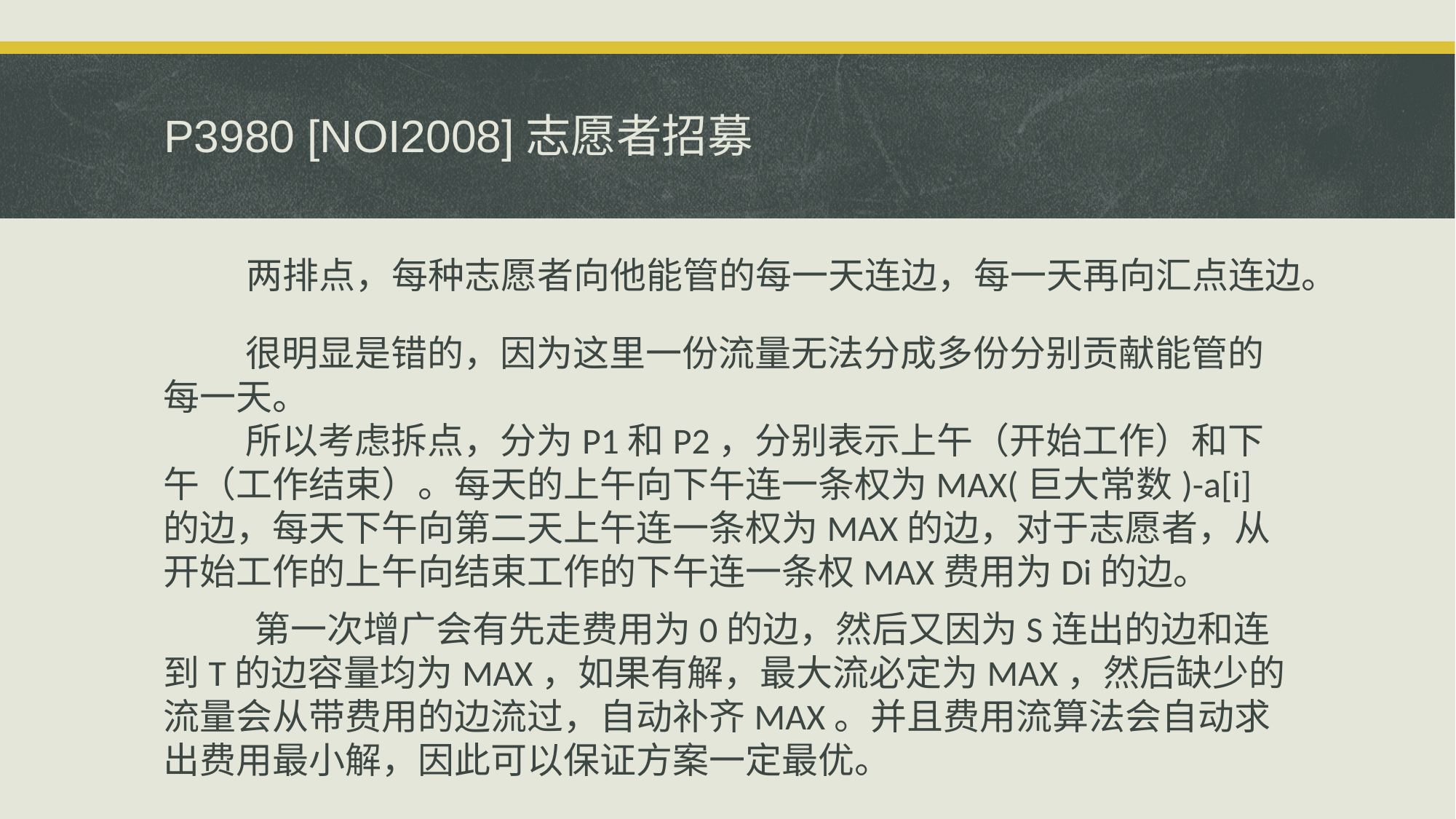

# P3980 [NOI2008]志愿者招募
         两排点，每种志愿者向他能管的每一天连边，每一天再向汇点连边。
         很明显是错的，因为这里一份流量无法分成多份分别贡献能管的每一天。
         所以考虑拆点，分为P1和P2，分别表示上午（开始工作）和下午（工作结束）。每天的上午向下午连一条权为MAX(巨大常数)-a[i]的边，每天下午向第二天上午连一条权为MAX的边，对于志愿者，从开始工作的上午向结束工作的下午连一条权MAX费用为Di的边。
          第一次增广会有先走费用为0的边，然后又因为S连出的边和连到T的边容量均为MAX，如果有解，最大流必定为MAX，然后缺少的流量会从带费用的边流过，自动补齐MAX。并且费用流算法会自动求出费用最小解，因此可以保证方案一定最优。